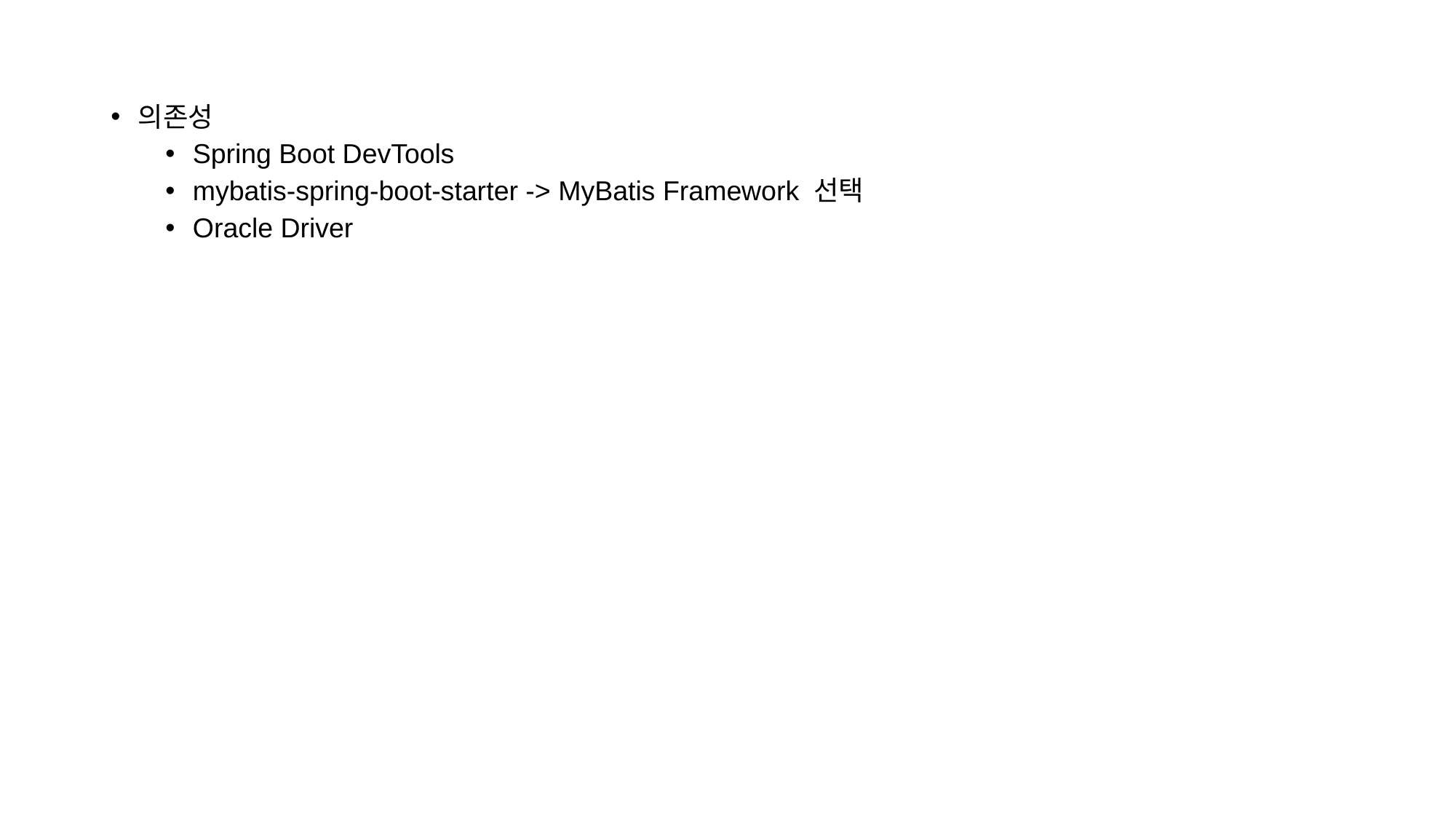

#
의존성
Spring Boot DevTools
mybatis-spring-boot-starter -> MyBatis Framework 선택
Oracle Driver